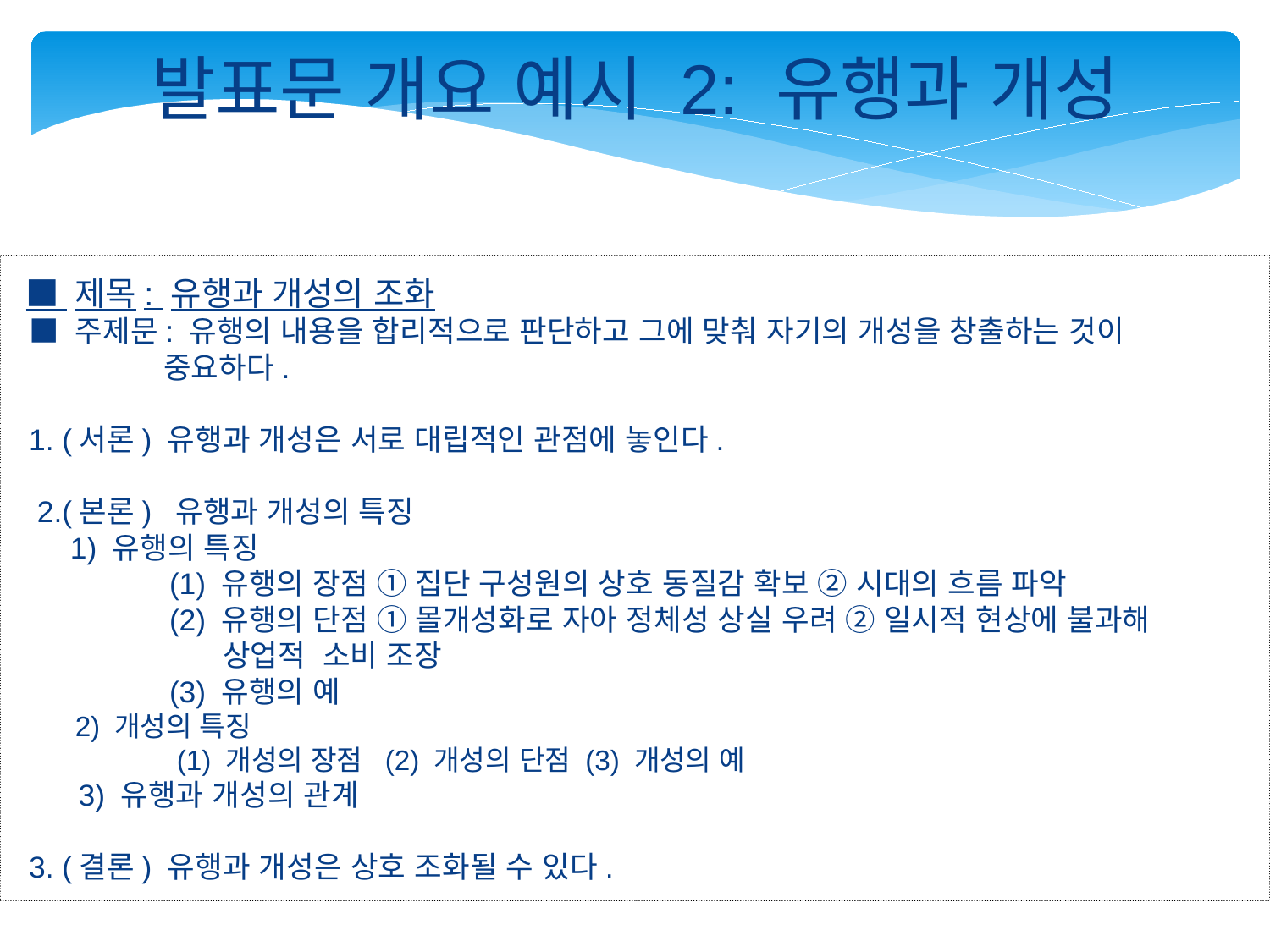

발표문 개요 예시 2: 유행과 개성
  ■ 제목: 유행과 개성의 조화
  ■ 주제문: 유행의 내용을 합리적으로 판단하고 그에 맞춰 자기의 개성을 창출하는 것이
                 중요하다.

  1. (서론) 유행과 개성은 서로 대립적인 관점에 놓인다.

   2.(본론)  유행과 개성의 특징
       1) 유행의 특징
                   (1) 유행의 장점 ① 집단 구성원의 상호 동질감 확보 ② 시대의 흐름 파악
                   (2) 유행의 단점 ① 몰개성화로 자아 정체성 상실 우려 ② 일시적 현상에 불과해
                        상업적  소비 조장
                   (3) 유행의 예
        2) 개성의 특징
                     (1) 개성의 장점  (2) 개성의 단점 (3) 개성의 예
        3) 유행과 개성의 관계

  3. (결론) 유행과 개성은 상호 조화될 수 있다.